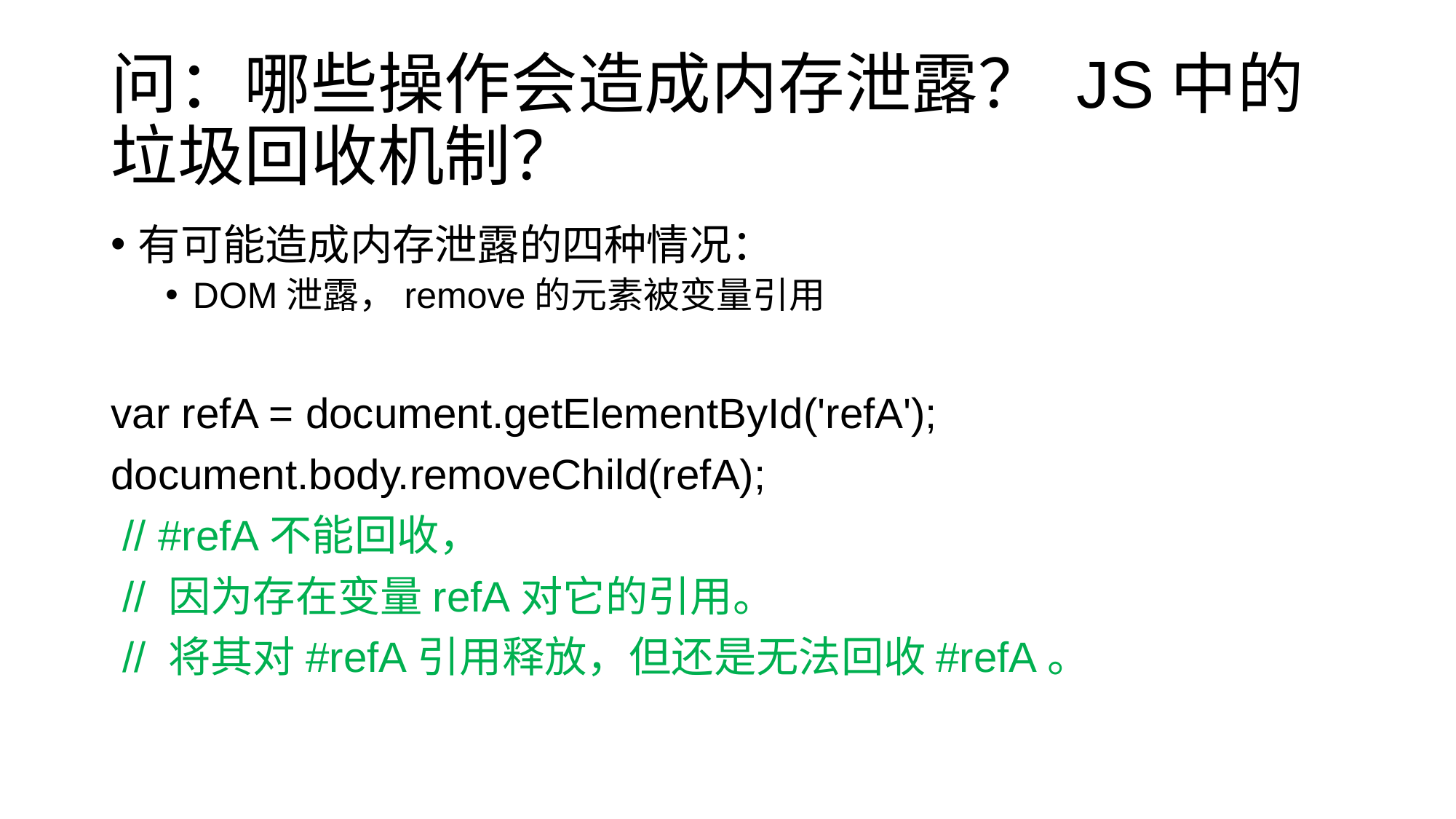

# 问：哪些操作会造成内存泄露？ JS中的垃圾回收机制？
有可能造成内存泄露的四种情况：
DOM泄露，remove的元素被变量引用

var refA = document.getElementById('refA');
document.body.removeChild(refA);
 // #refA不能回收，
 // 因为存在变量refA对它的引用。
 // 将其对#refA引用释放，但还是无法回收#refA。